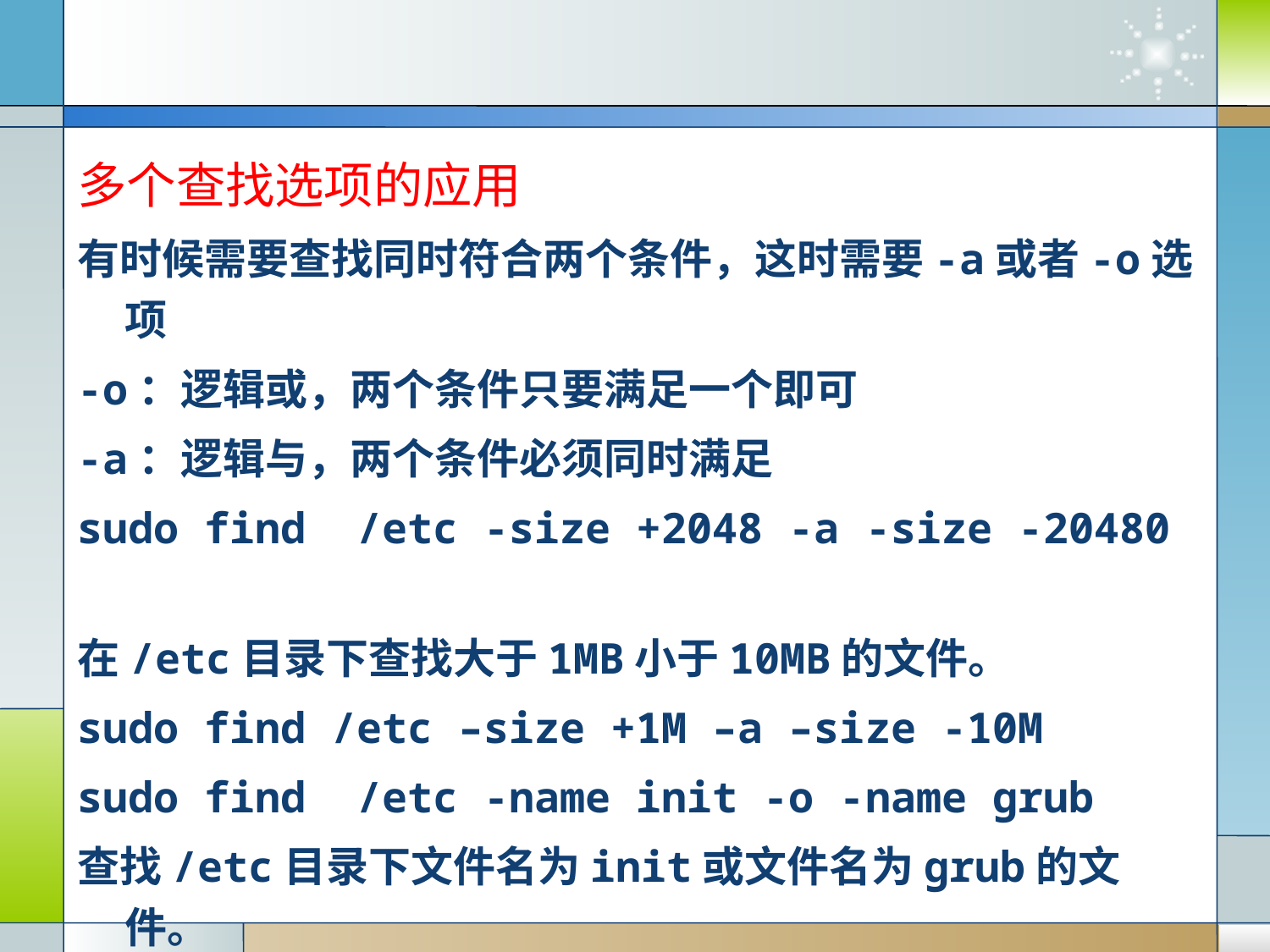

#
多个查找选项的应用
有时候需要查找同时符合两个条件，这时需要-a或者-o选项
-o：逻辑或，两个条件只要满足一个即可
-a：逻辑与，两个条件必须同时满足
sudo find  /etc -size +2048 -a -size -20480
在/etc目录下查找大于1MB小于10MB的文件。
sudo find /etc –size +1M –a –size -10M
sudo find  /etc -name init -o -name grub
查找/etc目录下文件名为init或文件名为grub的文件。
68